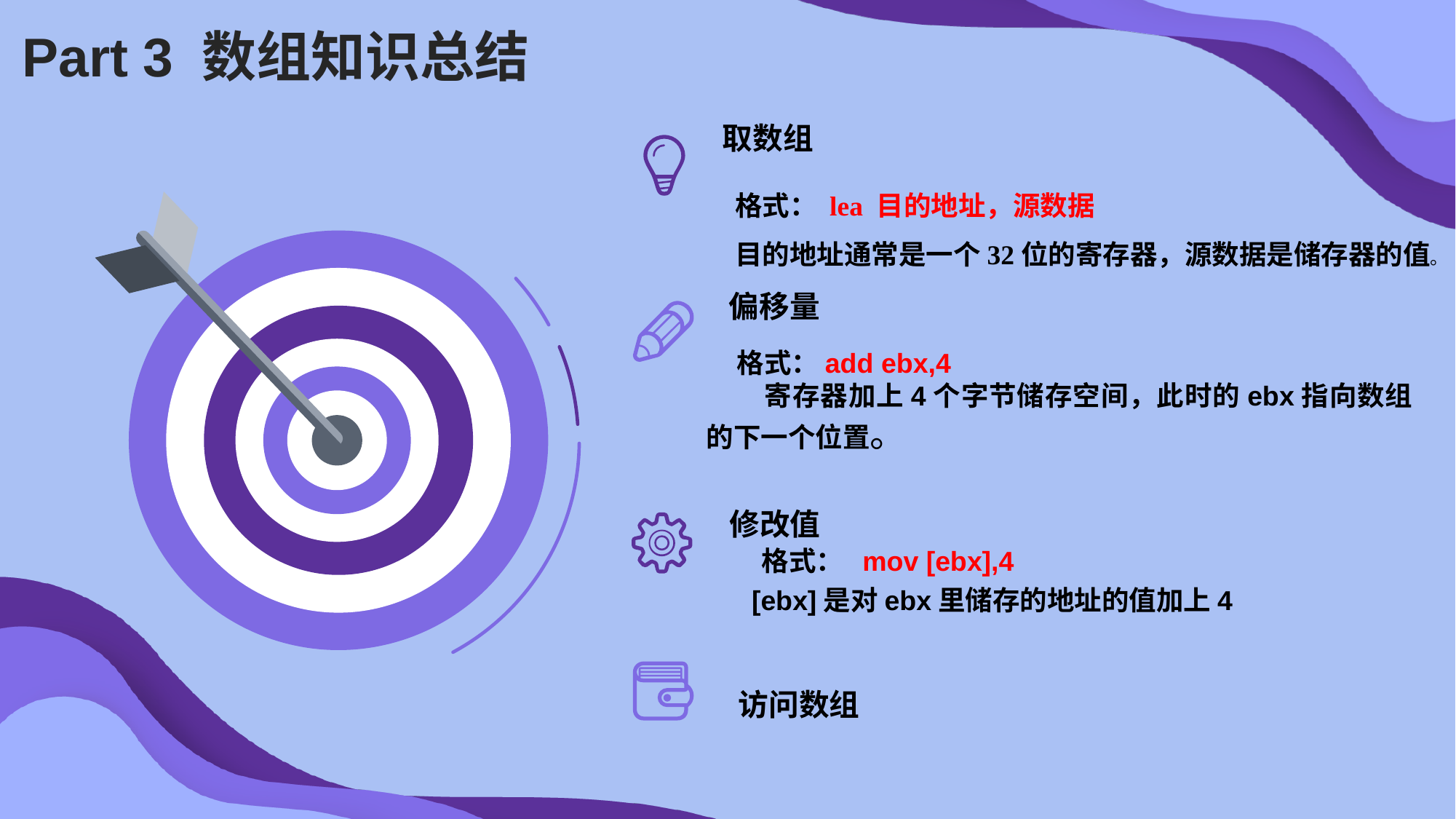

Part 3 数组知识总结
取数组
格式： lea 目的地址，源数据
目的地址通常是一个32位的寄存器，源数据是储存器的值。

偏移量

格式：add ebx,4
   寄存器加上4个字节储存空间，此时的ebx指向数组的下一个位置。

修改值

 格式：  mov [ebx],4
[ebx]是对ebx里储存的地址的值加上4

访问数组